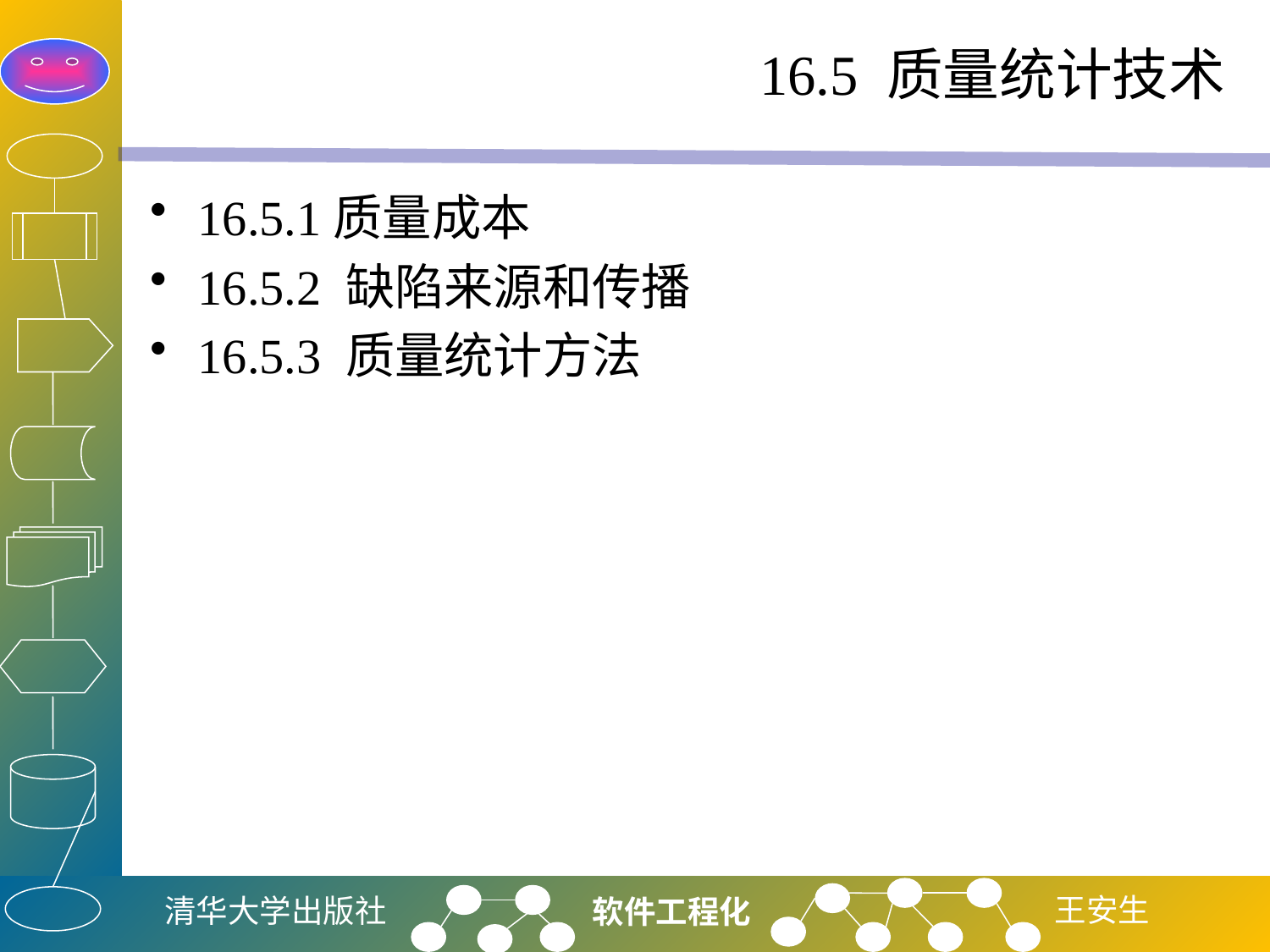

# 16.5 质量统计技术
16.5.1质量成本
16.5.2 缺陷来源和传播
16.5.3 质量统计方法